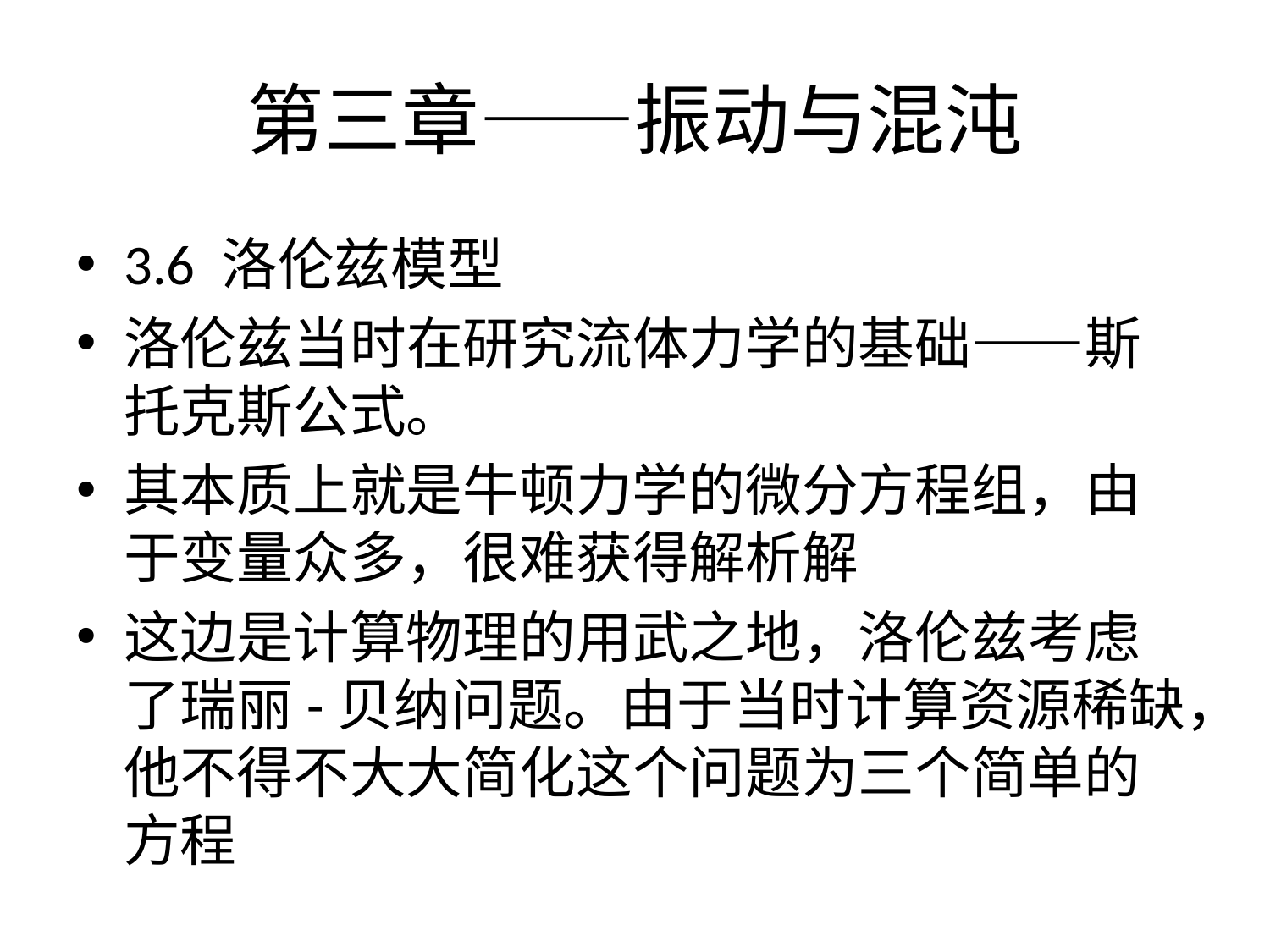

# 第三章——振动与混沌
3.6 洛伦兹模型
洛伦兹当时在研究流体力学的基础——斯托克斯公式。
其本质上就是牛顿力学的微分方程组，由于变量众多，很难获得解析解
这边是计算物理的用武之地，洛伦兹考虑了瑞丽-贝纳问题。由于当时计算资源稀缺，他不得不大大简化这个问题为三个简单的方程